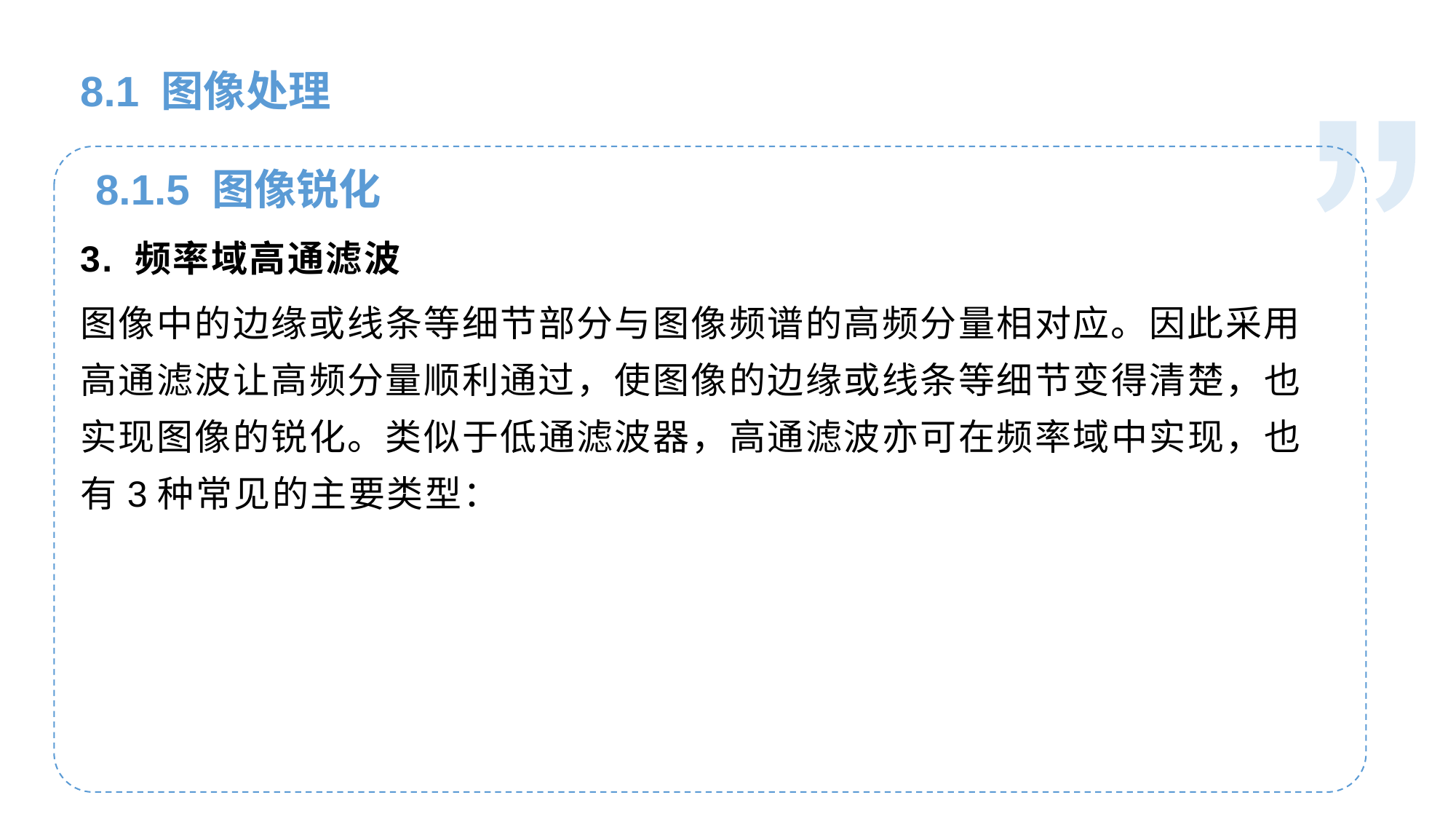

人工智能基础
8.1 图像处理

8.1.5 图像锐化
3. 频率域高通滤波
图像中的边缘或线条等细节部分与图像频谱的高频分量相对应。因此采用高通滤波让高频分量顺利通过，使图像的边缘或线条等细节变得清楚，也实现图像的锐化。类似于低通滤波器，高通滤波亦可在频率域中实现，也有3种常见的主要类型：